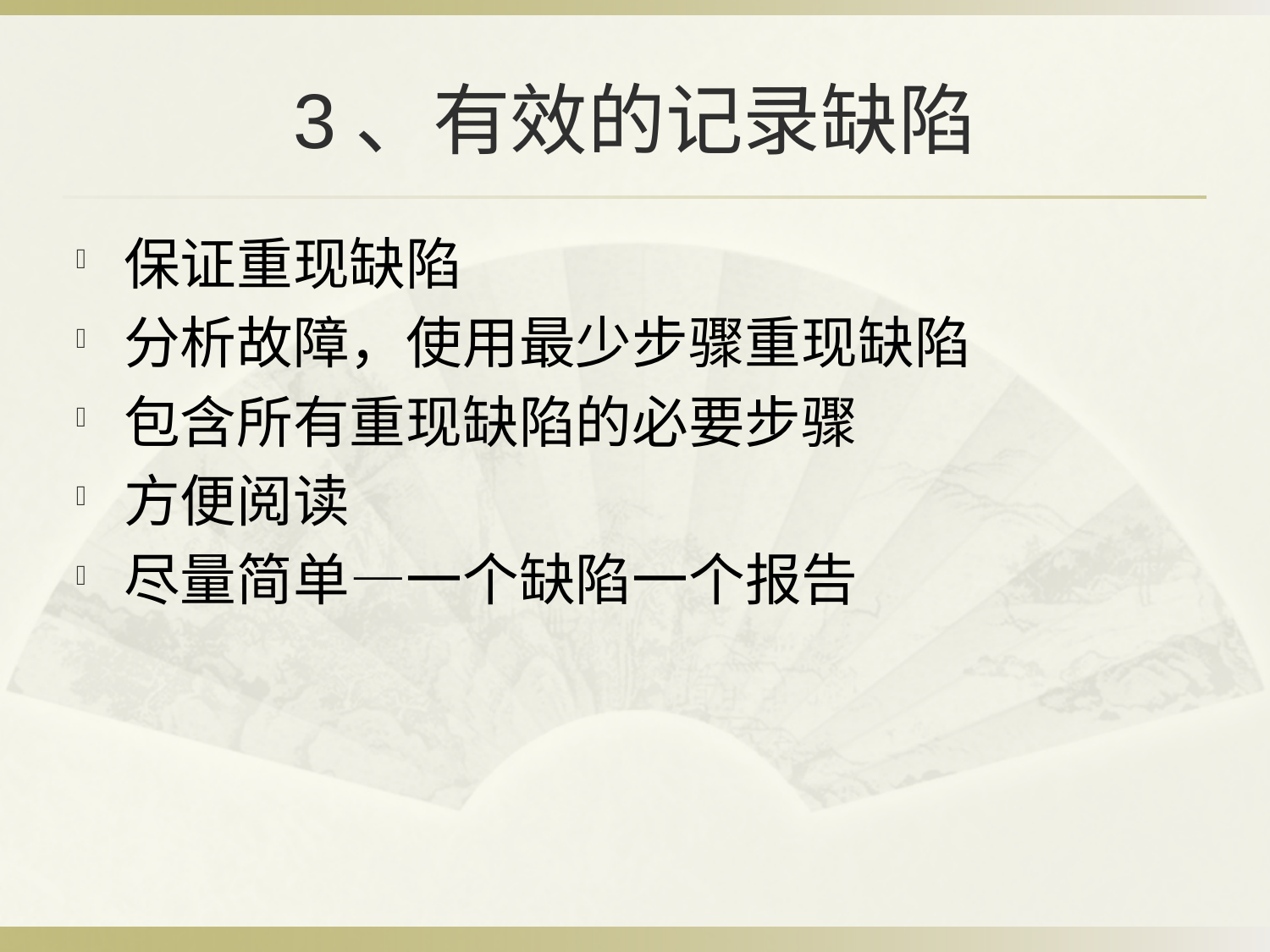

# 3、有效的记录缺陷
保证重现缺陷
分析故障，使用最少步骤重现缺陷
包含所有重现缺陷的必要步骤
方便阅读
尽量简单—一个缺陷一个报告